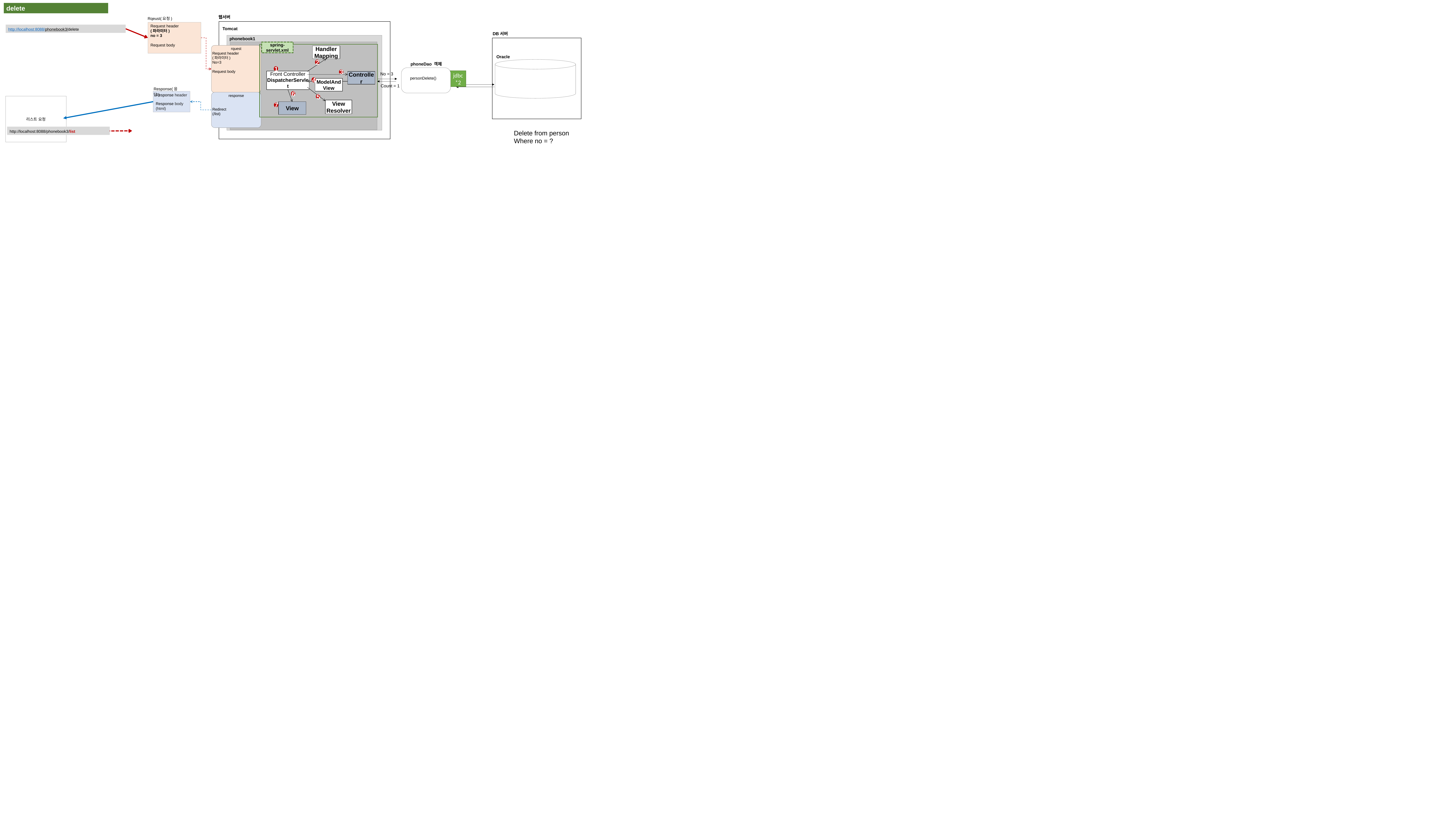

delete
웹서버
Rqeust(요청)
Request header
(파라미터)
no = 3

Request body

Tomcat

http://localhost:8088/phonebook3/delete
DB서버
phonebook1

spring-servlet.xml

Handler Mapping

2
1
3

Front Controller
DispatcherServlet

Controller

4

ModelAndView

6
5
View Resolver

View

7
rquest
Request header
(파라미터)
No=3

Request body

Oracle

phoneDao 객체
    personDelete()

No = 3
jdbc
*2

Count = 1
Response(응답)
Response header

Response body
(html)
response

Redirect
(/list)
리스트 요청
http://localhost:8088/phonebook3/list
Delete from person
Where no = ?